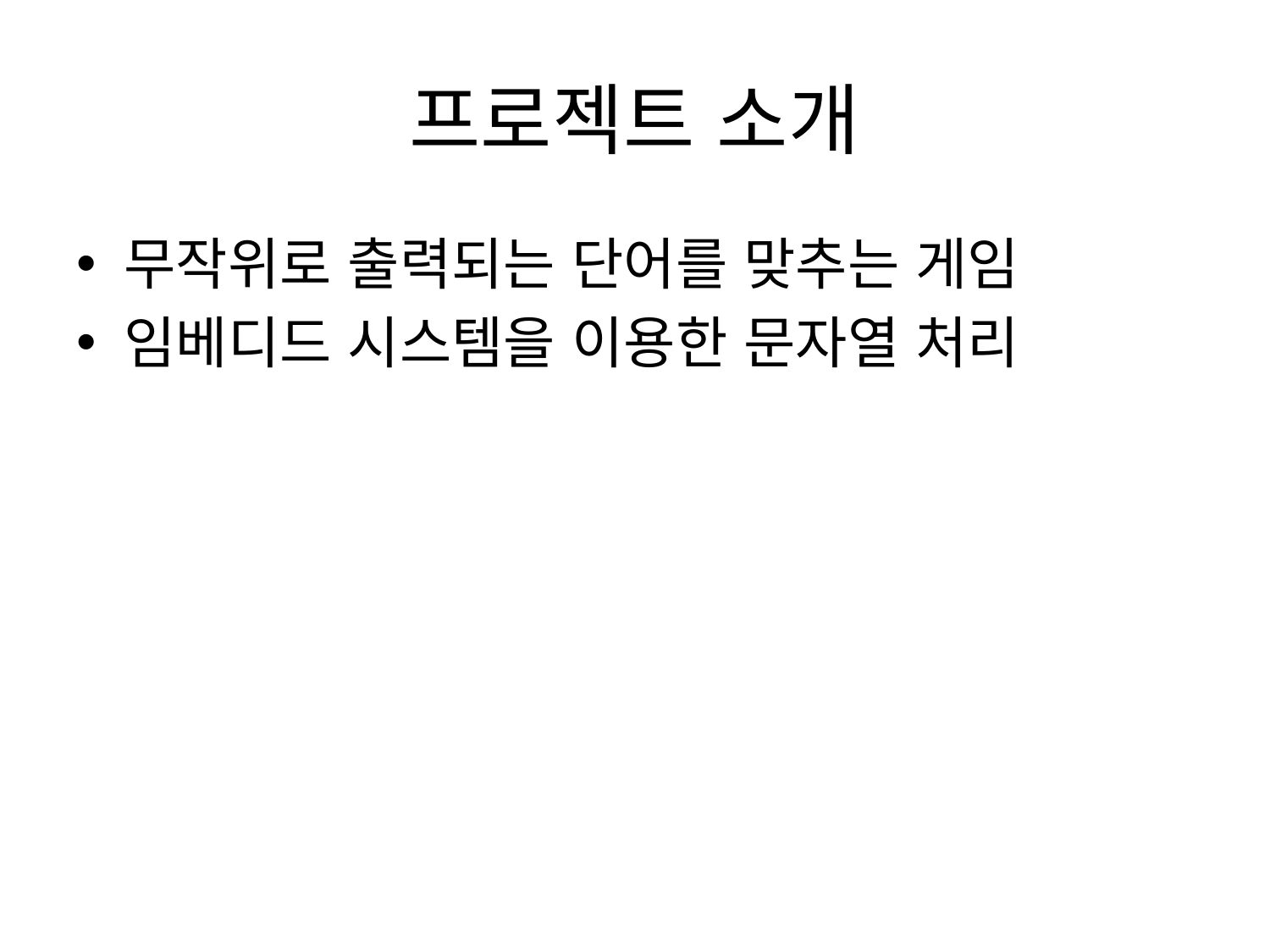

# 프로젝트 소개
무작위로 출력되는 단어를 맞추는 게임
임베디드 시스템을 이용한 문자열 처리